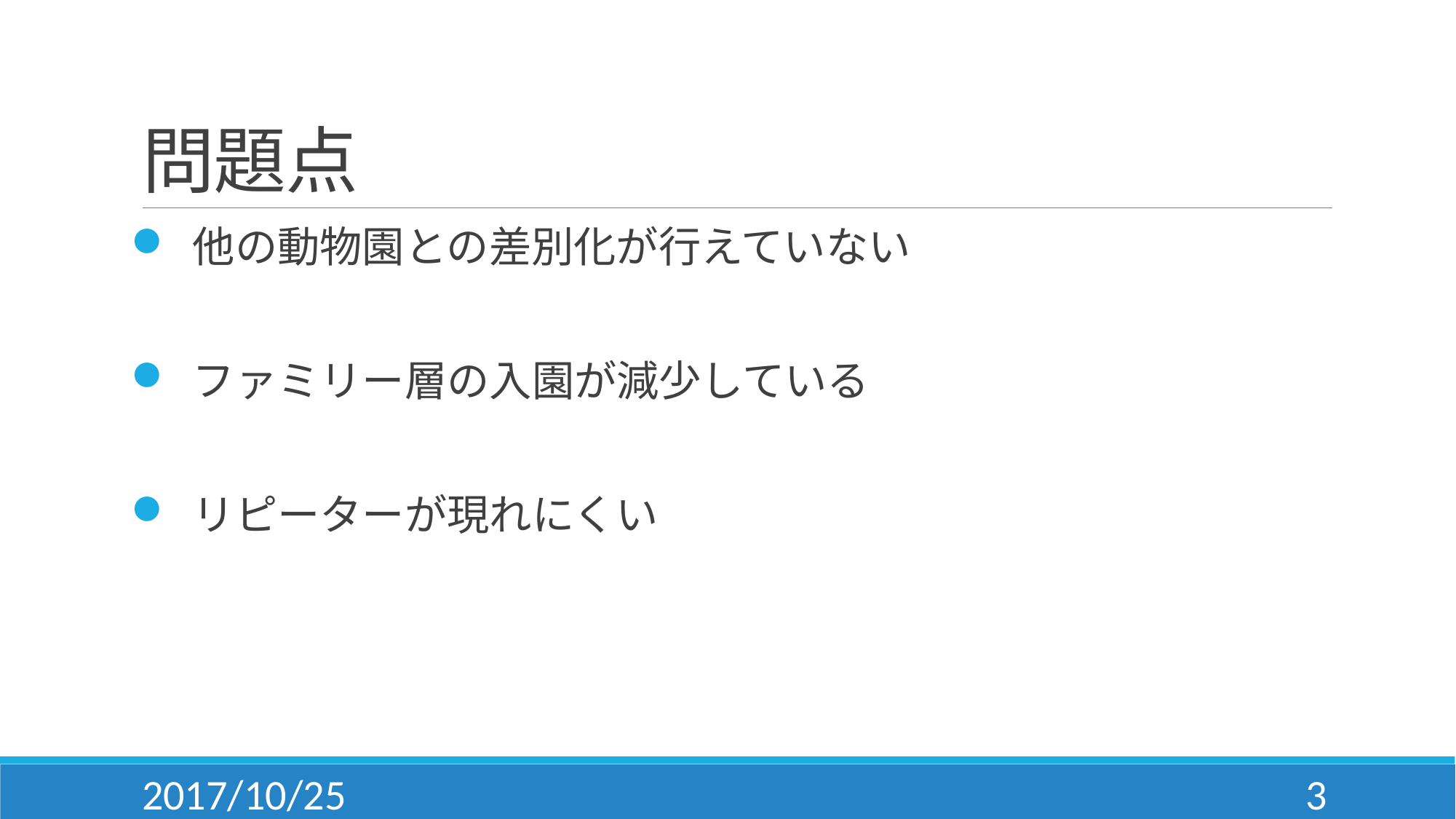

# 問題点
 他の動物園との差別化が行えていない

 ファミリー層の入園が減少している

 リピーターが現れにくい
2017/10/25
3